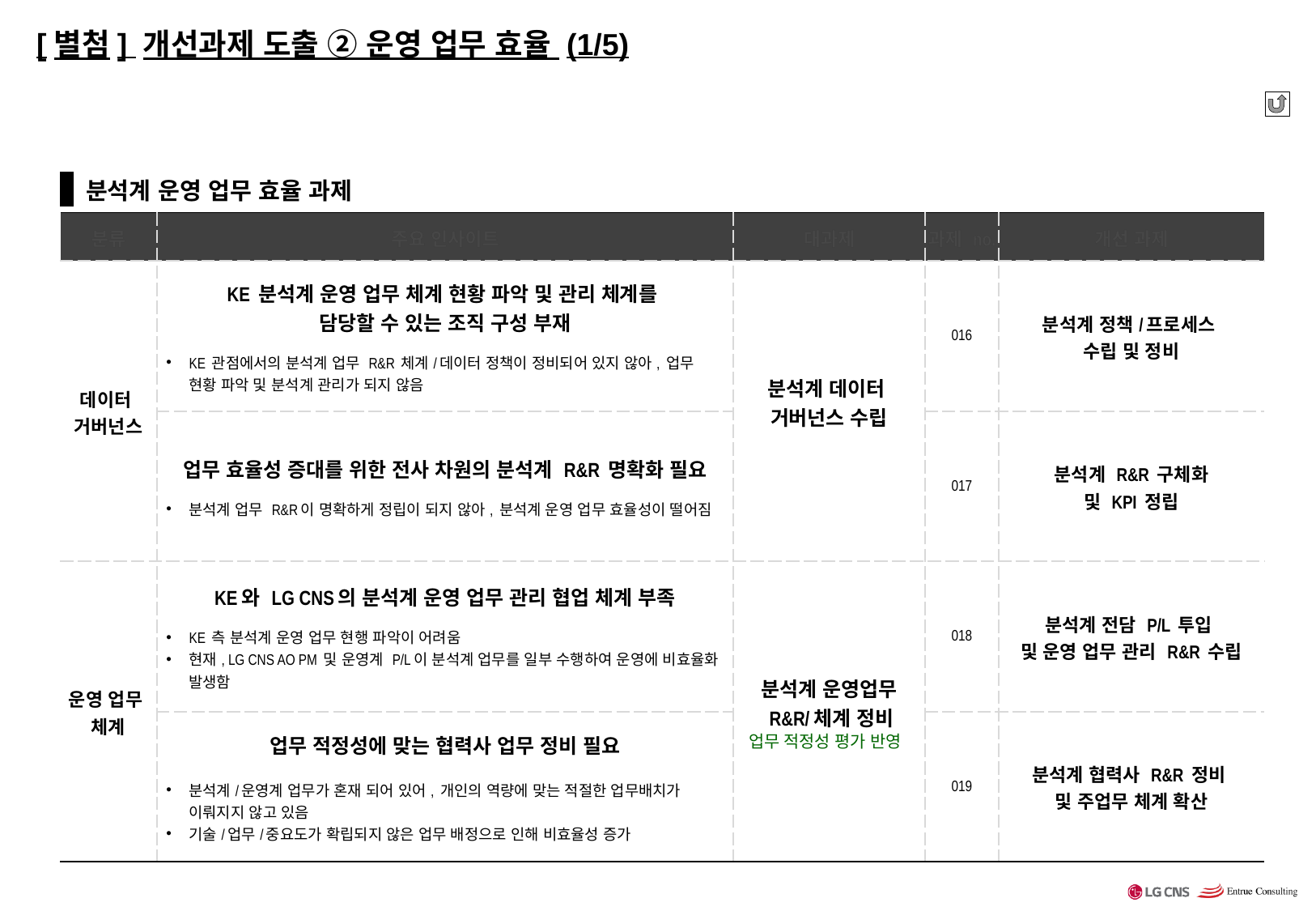

# [별첨] 개선과제 도출 ② 운영 업무 효율 (1/5)

   분석계 데이터 거버넌스_KE
   분석계 운영 업무 효율 과제
| 분류 | 주요 인사이트 | 대과제 | 과제 no. | 개선 과제 |
| --- | --- | --- | --- | --- |
| 데이터 거버넌스 | KE 분석계 운영 업무 체계 현황 파악 및 관리 체계를 담당할 수 있는 조직 구성 부재 KE 관점에서의 분석계 업무 R&R 체계/데이터 정책이 정비되어 있지 않아, 업무 현황 파악 및 분석계 관리가 되지 않음 | 분석계 데이터 거버넌스 수립 | 016 | 분석계 정책/프로세스 수립 및 정비 |
|  | 업무 효율성 증대를 위한 전사 차원의 분석계 R&R 명확화 필요 분석계 업무 R&R이 명확하게 정립이 되지 않아, 분석계 운영 업무 효율성이 떨어짐 |  | 017 | 분석계 R&R 구체화 및 KPI 정립 |
| 운영 업무 체계 | KE와 LG CNS의 분석계 운영 업무 관리 협업 체계 부족 KE 측 분석계 운영 업무 현행 파악이 어려움 현재, LG CNS AO PM 및 운영계 P/L이 분석계 업무를 일부 수행하여 운영에 비효율화 발생함 | 분석계 운영업무 R&R/체계 정비 | 018 | 분석계 전담 P/L 투입 및 운영 업무 관리 R&R 수립 |
|  | 업무 적정성에 맞는 협력사 업무 정비 필요 분석계/운영계 업무가 혼재 되어 있어, 개인의 역량에 맞는 적절한 업무배치가 이뤄지지 않고 있음 기술/업무/중요도가 확립되지 않은 업무 배정으로 인해 비효율성 증가 |  | 019 | 분석계 협력사 R&R 정비 및 주업무 체계 확산 |
업무 적정성 평가 반영